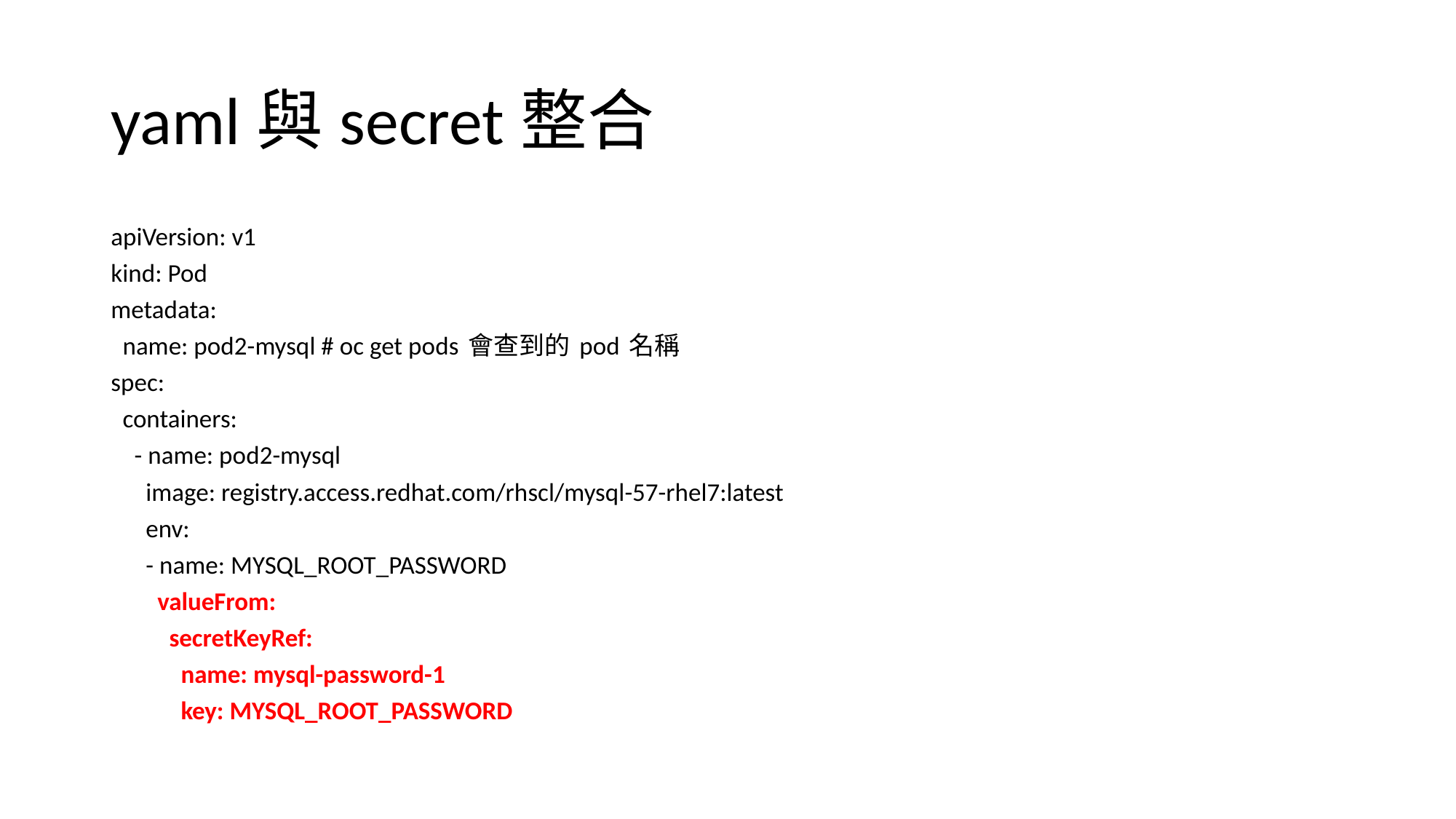

# yaml與secret整合
apiVersion: v1
kind: Pod
metadata:
  name: pod2-mysql # oc get pods 會查到的 pod 名稱
spec:
  containers:
    - name: pod2-mysql
      image: registry.access.redhat.com/rhscl/mysql-57-rhel7:latest
      env:
      - name: MYSQL_ROOT_PASSWORD
        valueFrom:
          secretKeyRef:
            name: mysql-password-1
            key: MYSQL_ROOT_PASSWORD